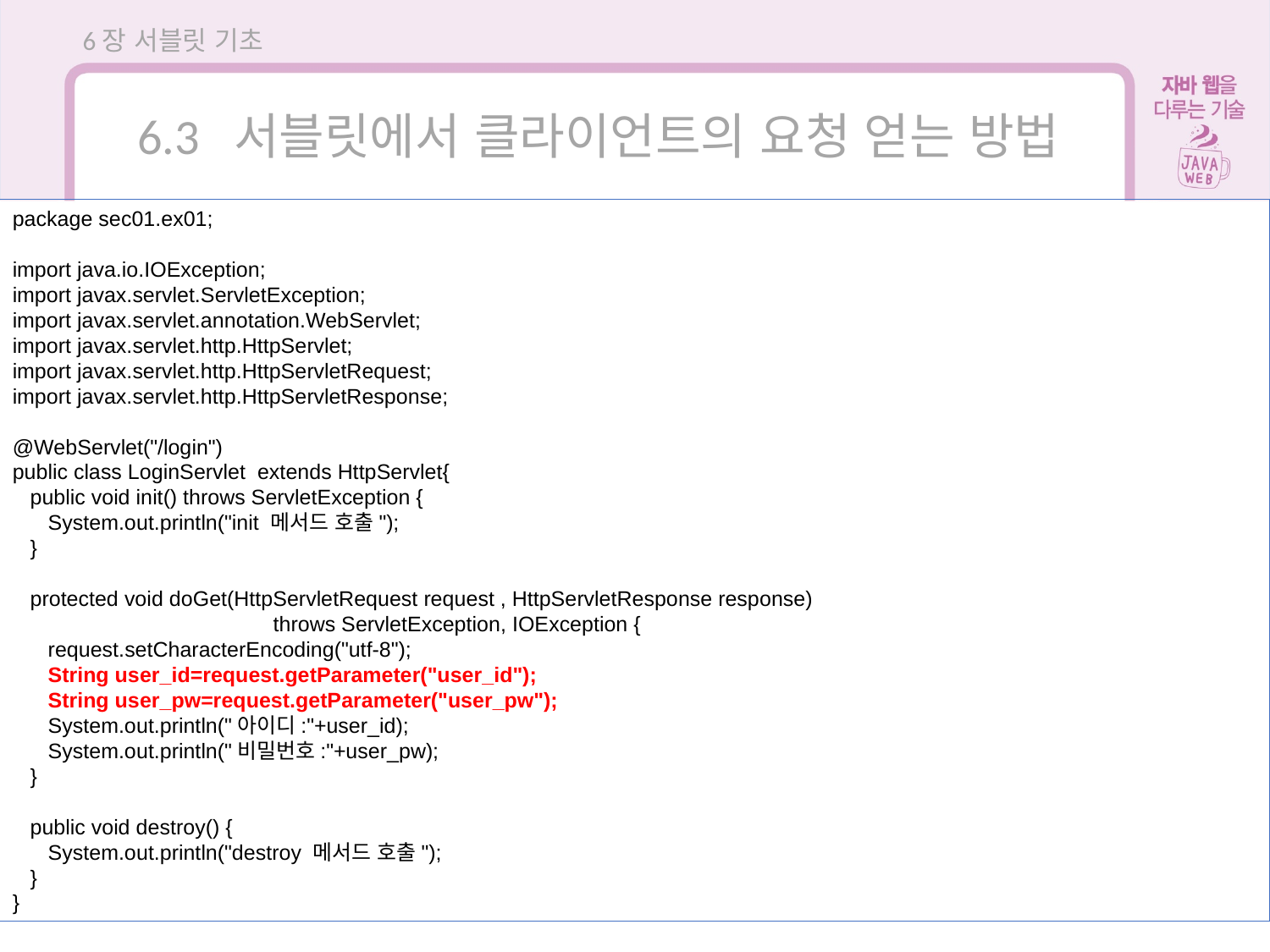

6장 서블릿 기초
6.3  서블릿에서 클라이언트의 요청 얻는 방법
package sec01.ex01;

import java.io.IOException;
import javax.servlet.ServletException;
import javax.servlet.annotation.WebServlet;
import javax.servlet.http.HttpServlet;
import javax.servlet.http.HttpServletRequest;
import javax.servlet.http.HttpServletResponse;

@WebServlet("/login")
public class LoginServlet  extends HttpServlet{
   public void init() throws ServletException {
      System.out.println("init 메서드 호출");
   }

   protected void doGet(HttpServletRequest request , HttpServletResponse response)
                                            throws ServletException, IOException {
      request.setCharacterEncoding("utf-8");
      String user_id=request.getParameter("user_id");
      String user_pw=request.getParameter("user_pw");
      System.out.println("아이디:"+user_id);
      System.out.println("비밀번호:"+user_pw);
   }

   public void destroy() {
      System.out.println("destroy 메서드 호출");
   }
}